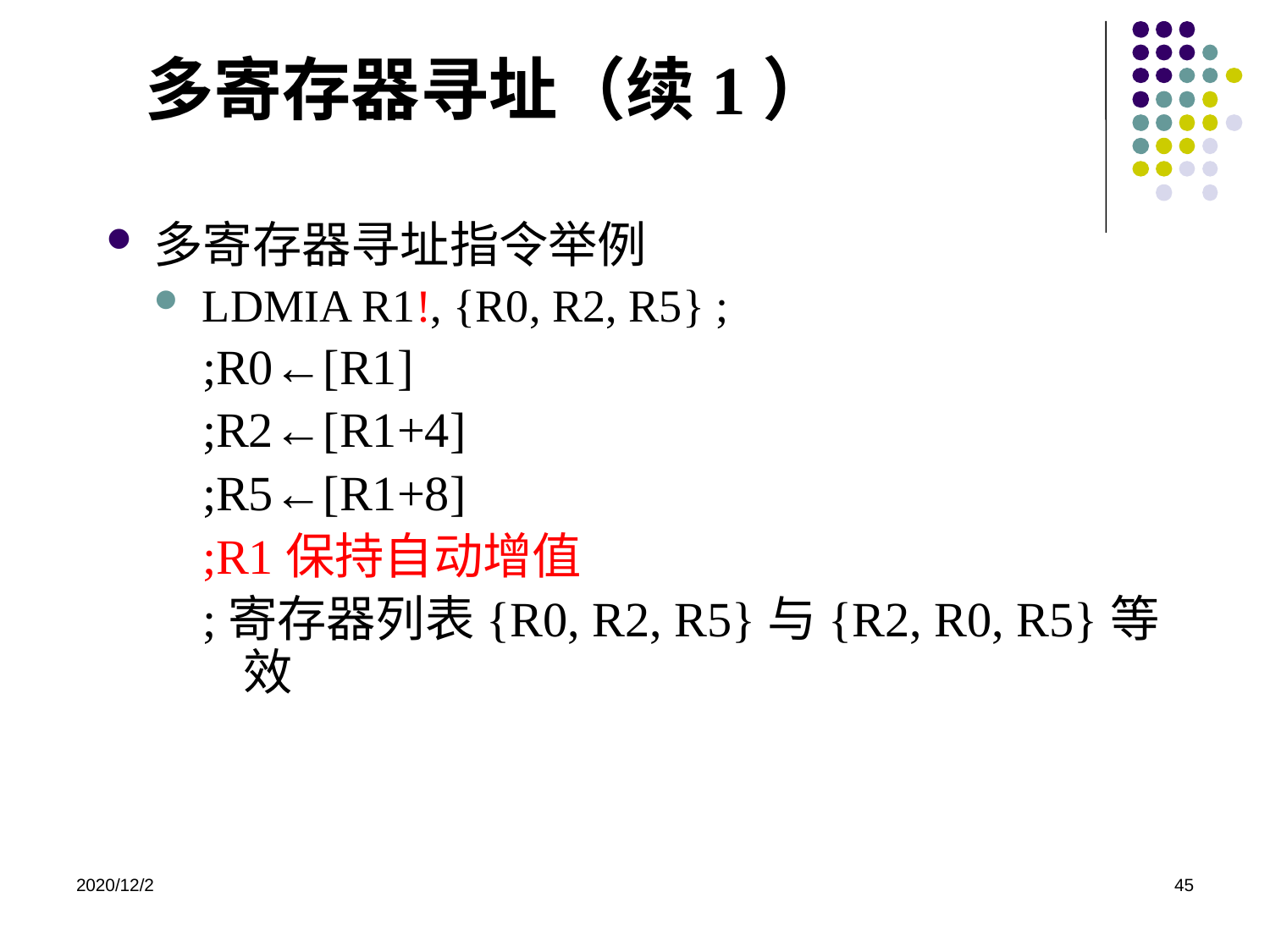

# 多寄存器寻址（续1）
多寄存器寻址指令举例
LDMIA R1!, {R0, R2, R5} ;
;R0←[R1]
;R2←[R1+4]
;R5←[R1+8]
;R1保持自动增值
;寄存器列表{R0, R2, R5}与{R2, R0, R5}等效
2020/12/2
45